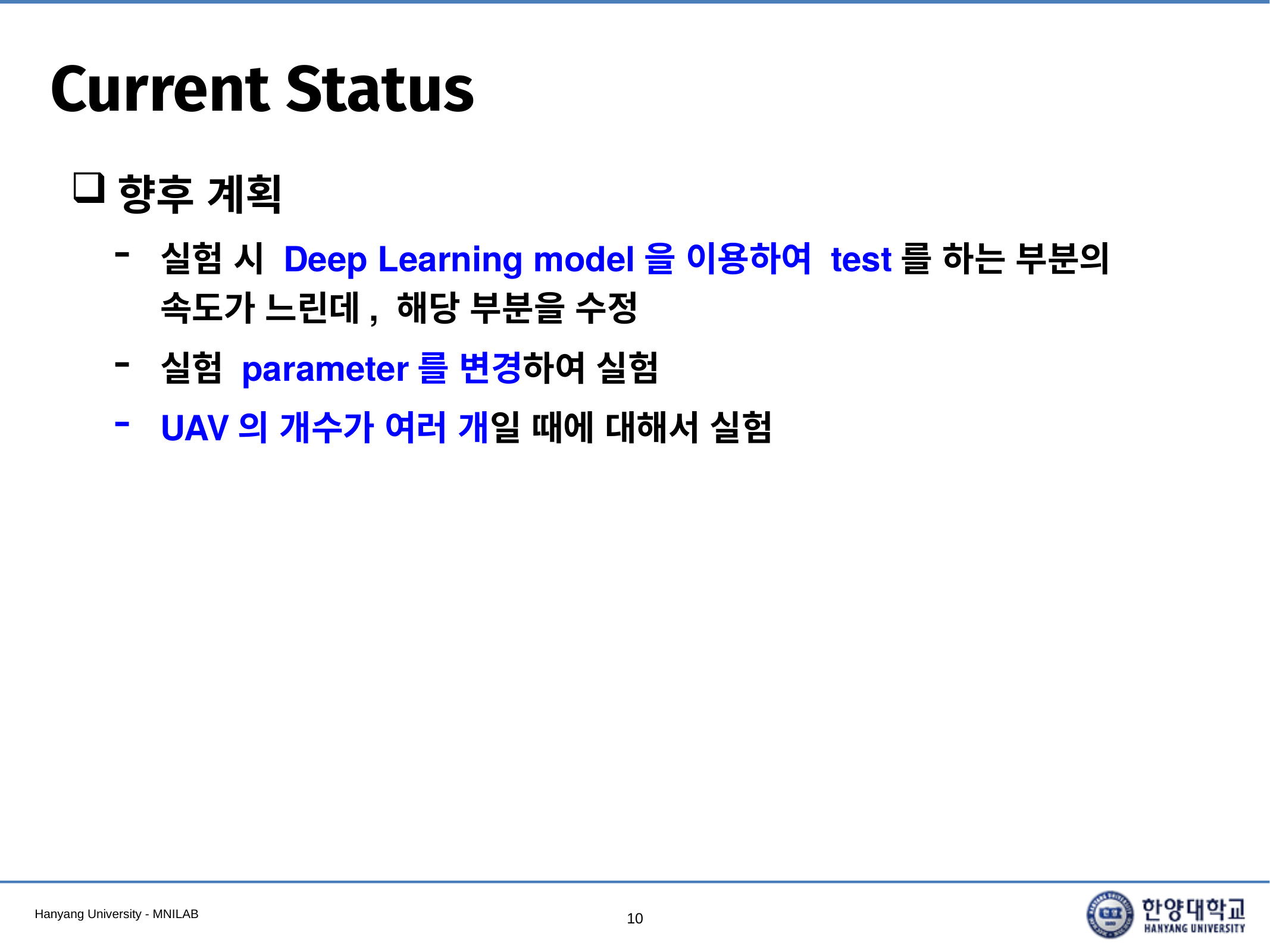

# Current Status
향후 계획
실험 시 Deep Learning model을 이용하여 test를 하는 부분의 속도가 느린데, 해당 부분을 수정
실험 parameter를 변경하여 실험
UAV의 개수가 여러 개일 때에 대해서 실험
10